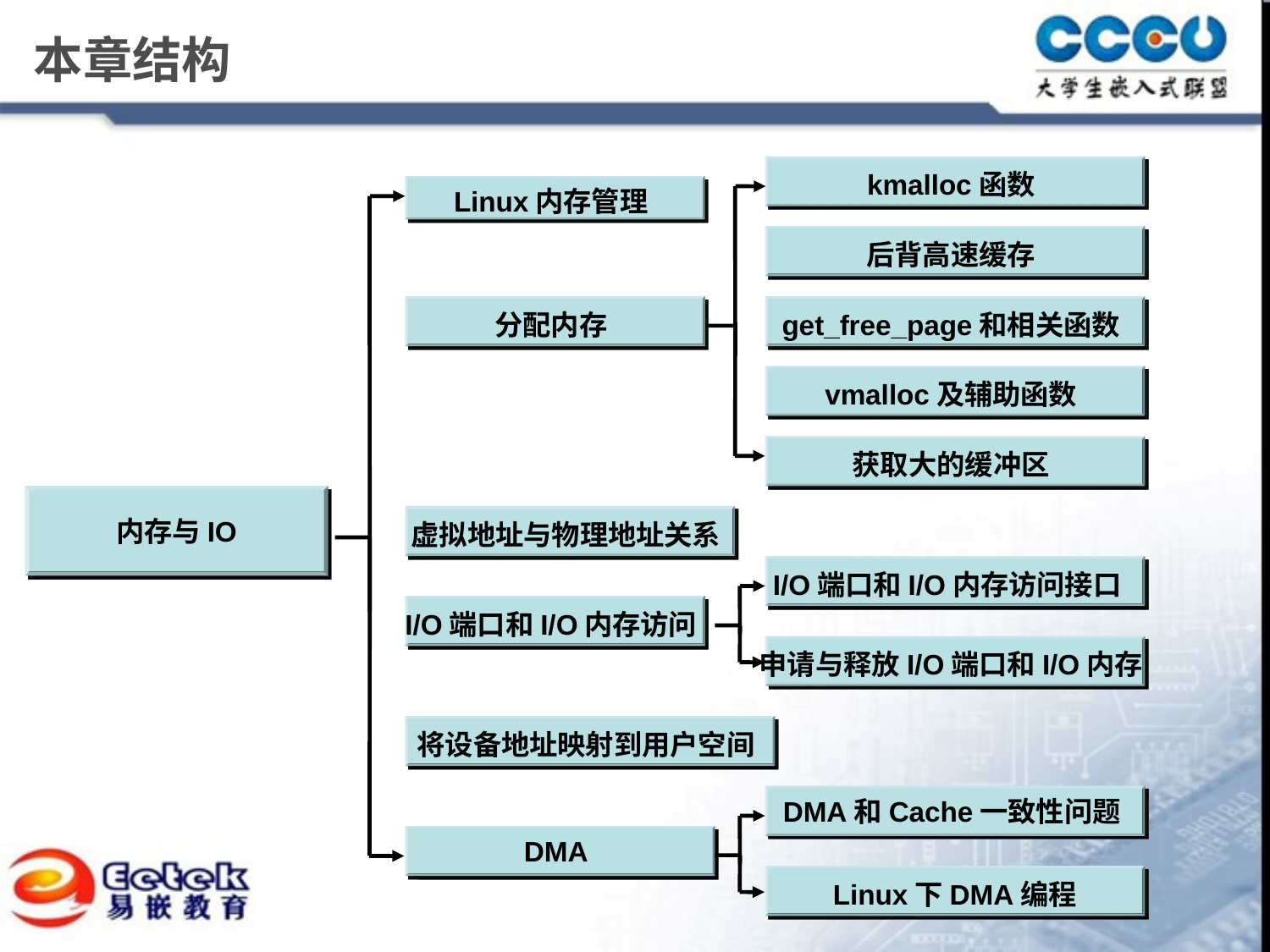

# 本章结构
kmalloc函数
Linux内存管理

后背高速缓存
分配内存
get_free_page和相关函数
vmalloc及辅助函数
获取大的缓冲区
内存与IO
虚拟地址与物理地址关系
I/O端口和I/O内存访问接口

时间、延迟及延缓操作
I/O端口和I/O内存访问
申请与释放I/O端口和I/O内存
将设备地址映射到用户空间
DMA和Cache一致性问题

DMA
时间、延迟及延缓操作
 Linux下DMA编程